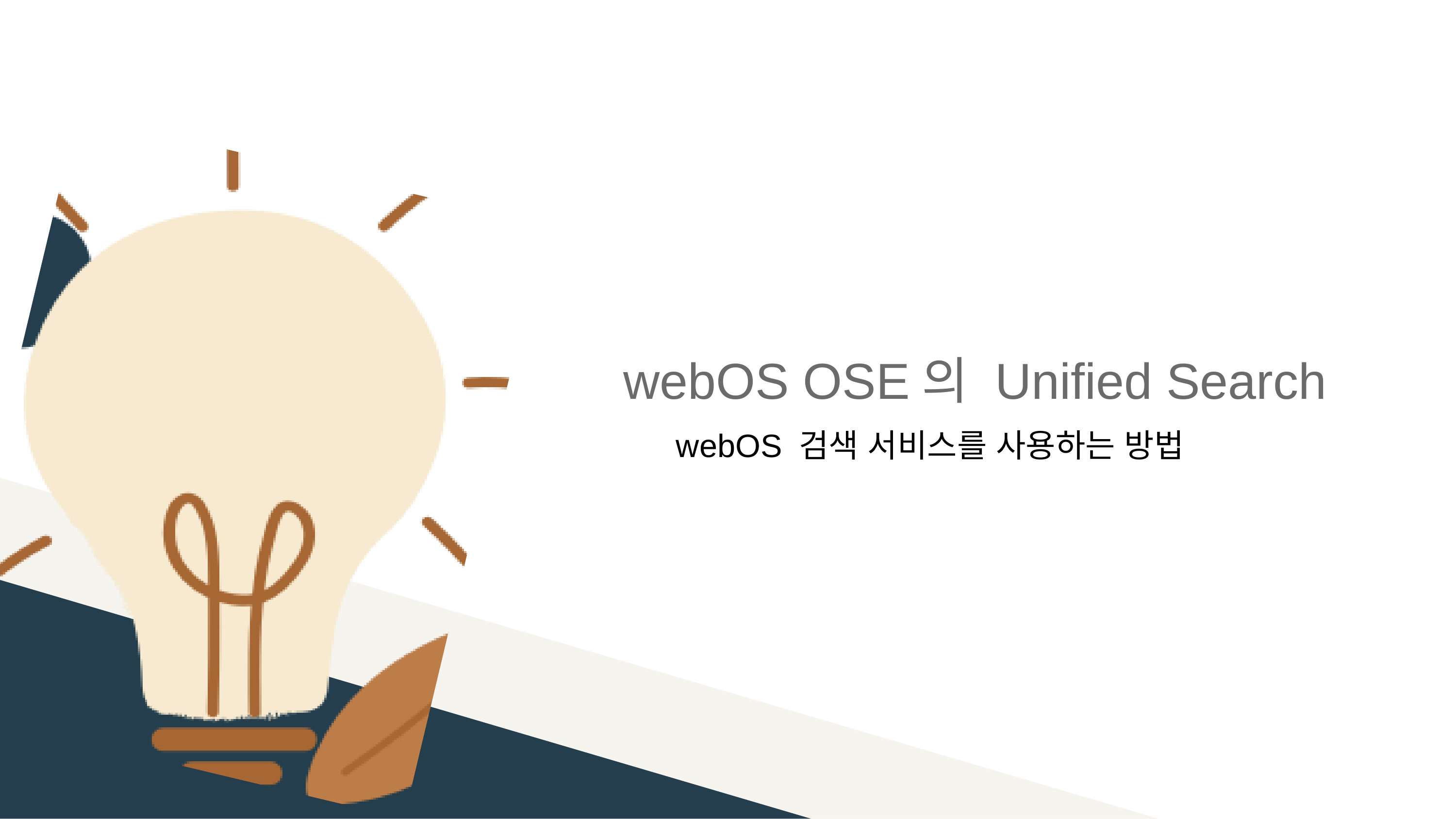

webOS OSE의 Unified Search
webOS 검색 서비스를 사용하는 방법